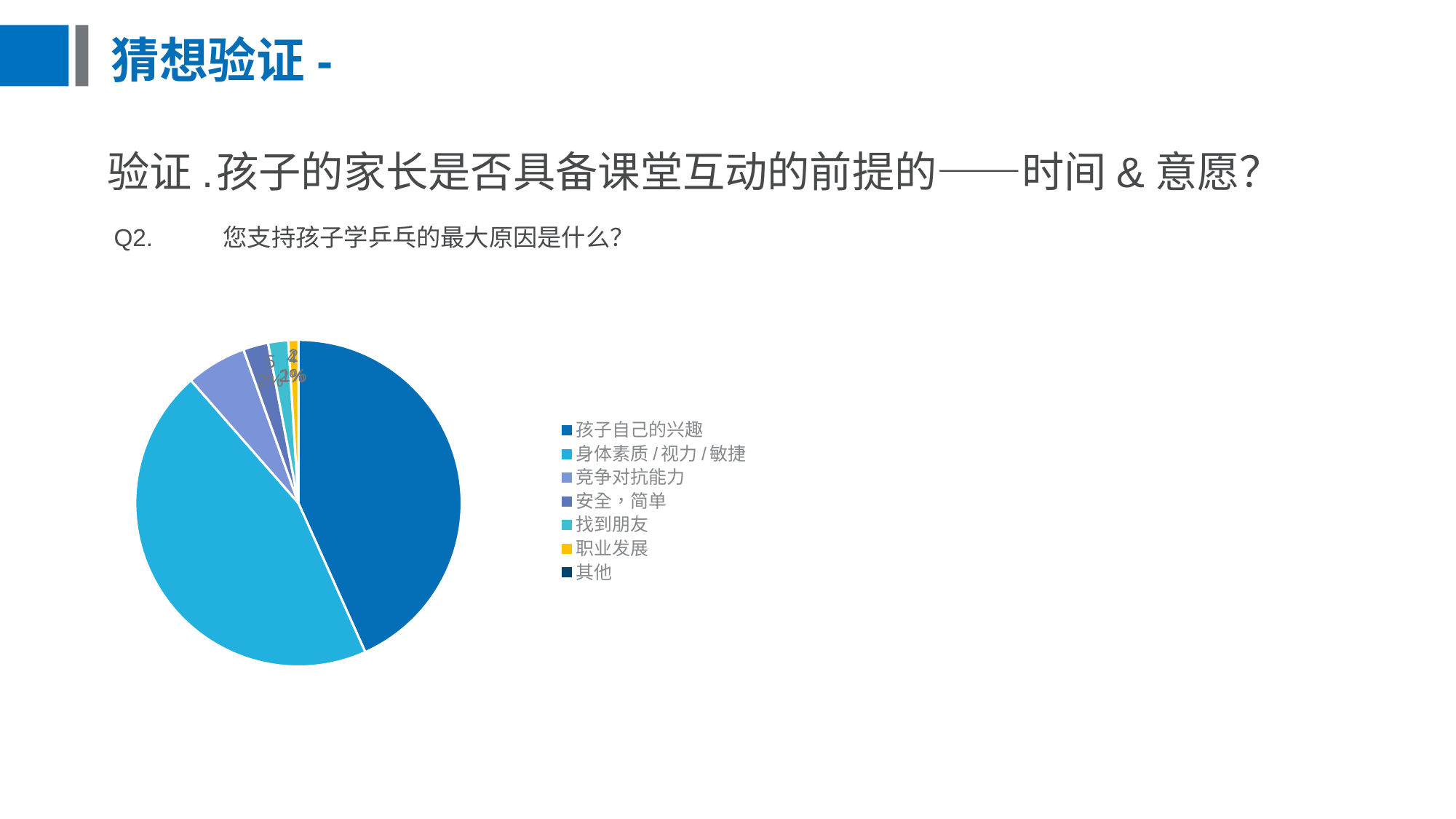

# 猜想验证-
验证.	孩子的家长是否具备课堂互动的前提的——时间&意愿？
Q2.	您支持孩子学乒乓的最大原因是什么？

### Chart

| Category | 选项分布 |
|---|---|
| 孩子自己的兴趣 | 87.0 |
| 身体素质/视力/敏捷 | 91.0 |
| 竞争对抗能力 | 12.0 |
| 安全，简单 | 5.0 |
| 找到朋友 | 4.0 |
| 职业发展 | 2.0 |
| 其他 | 0.0 |